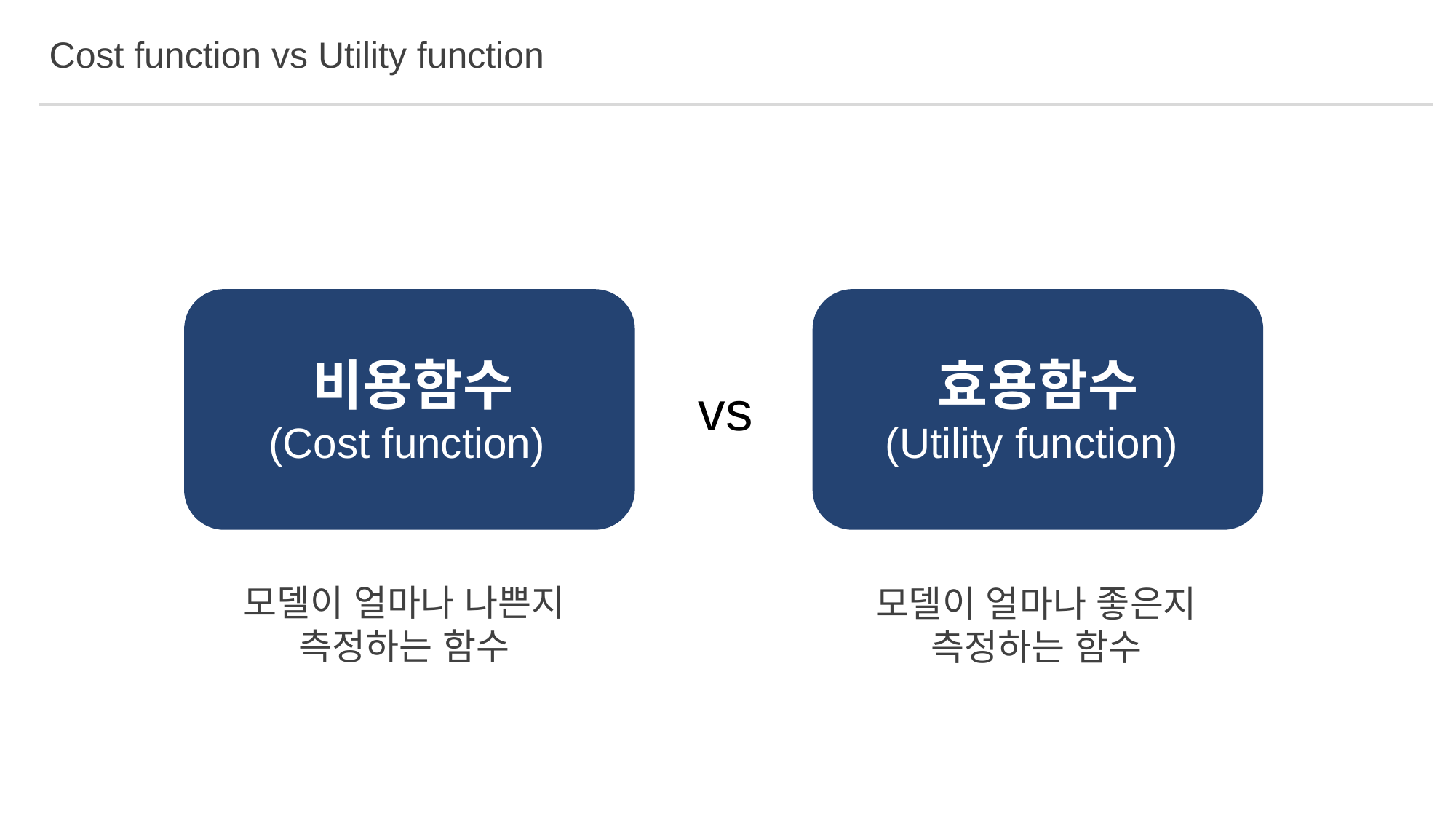

Cost function vs Utility function

비용함수
(Cost function)
효용함수
(Utility function)
vs
모델이 얼마나 나쁜지
측정하는 함수
모델이 얼마나 좋은지
측정하는 함수